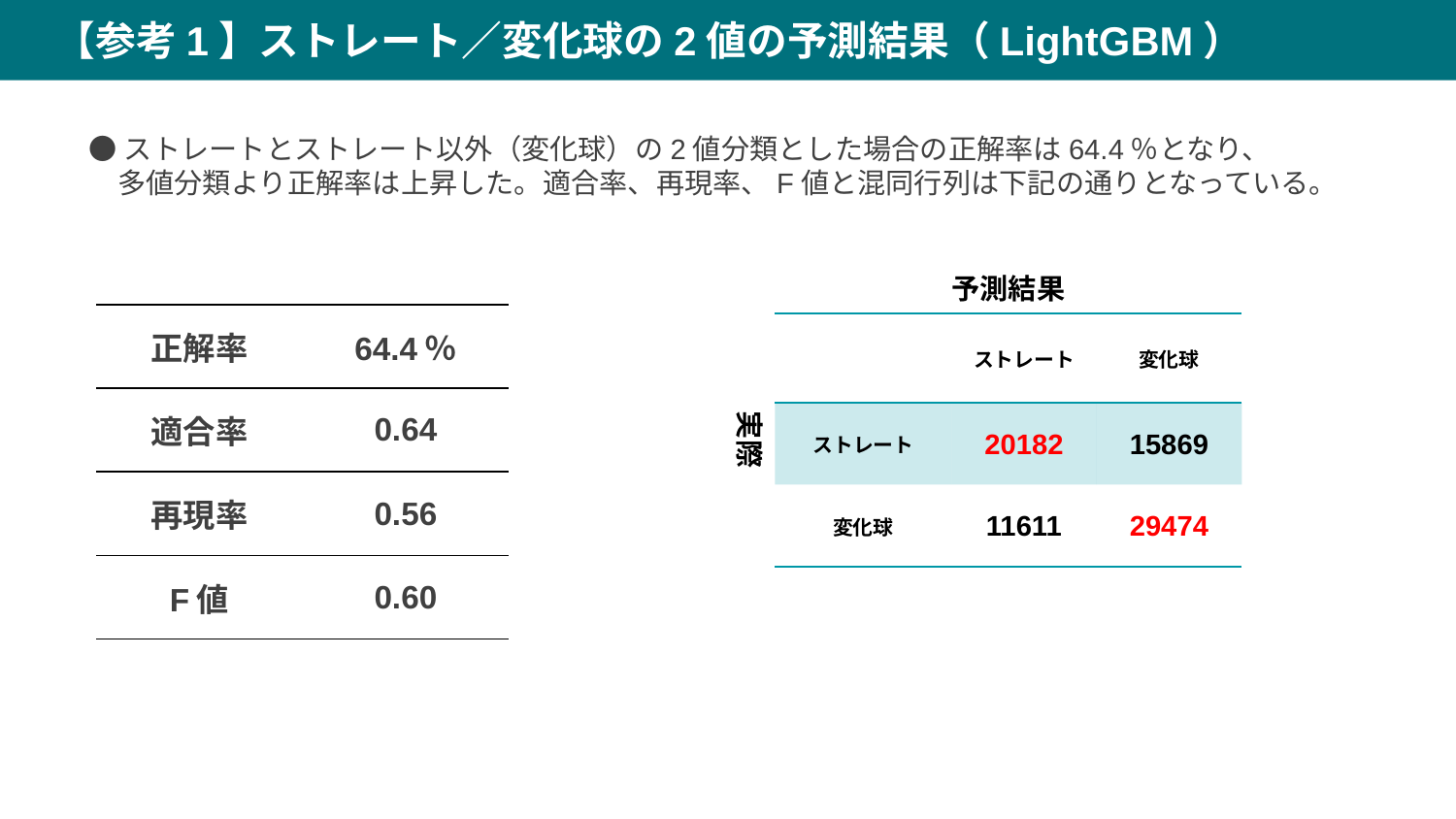

【参考1】ストレート／変化球の2値の予測結果（LightGBM）
●ストレートとストレート以外（変化球）の2値分類とした場合の正解率は64.4％となり、
　多値分類より正解率は上昇した。適合率、再現率、F値と混同行列は下記の通りとなっている。
予測結果
| 正解率 | 64.4％ |
| --- | --- |
| 適合率 | 0.64 |
| 再現率 | 0.56 |
| F値 | 0.60 |
|  | ストレート | 変化球 |
| --- | --- | --- |
| ストレート | 20182 | 15869 |
| 変化球 | 11611 | 29474 |
実際